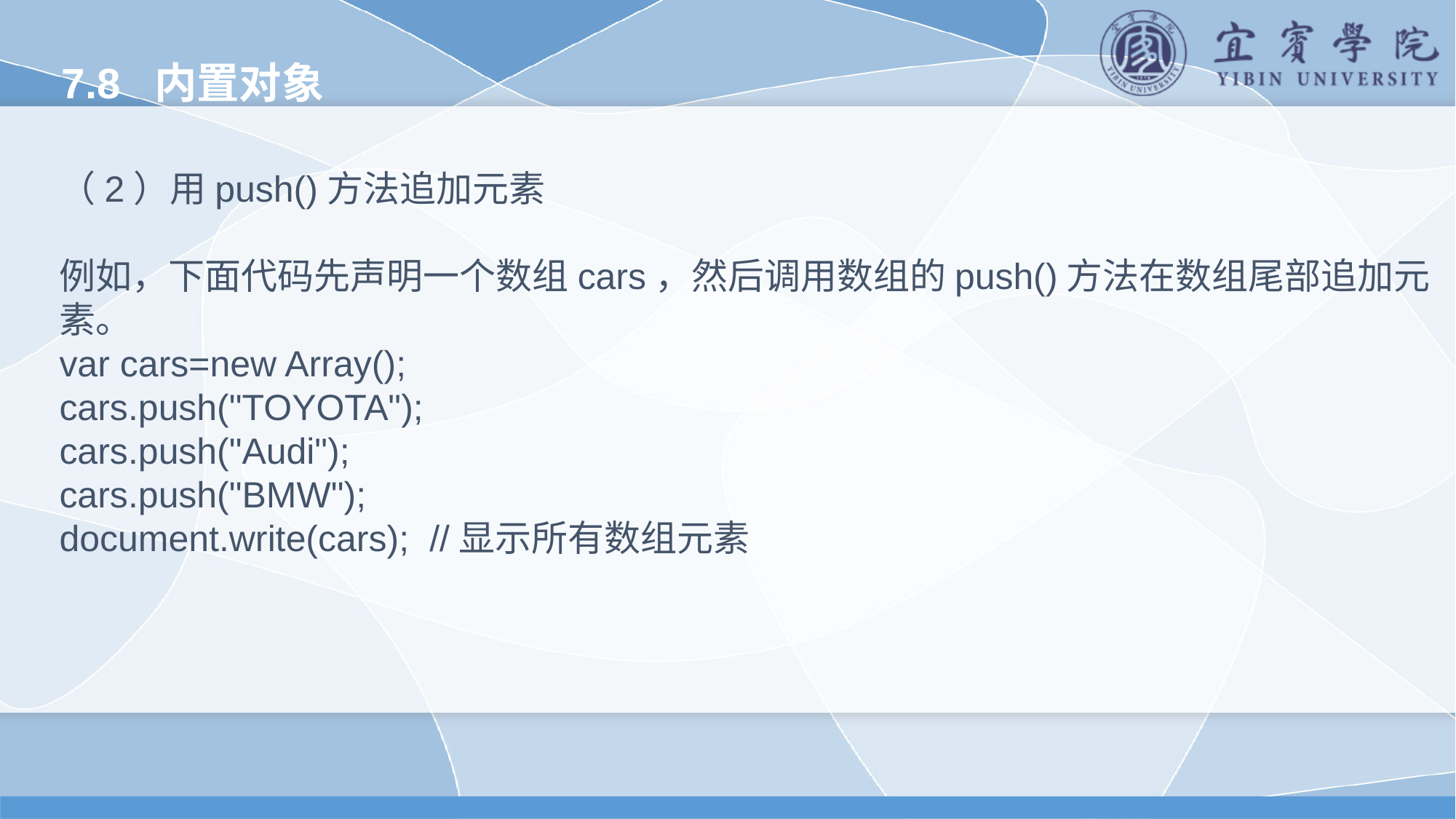

7.8  内置对象
（2）用push()方法追加元素

例如，下面代码先声明一个数组cars，然后调用数组的push()方法在数组尾部追加元素。
var cars=new Array();
cars.push("TOYOTA");
cars.push("Audi");
cars.push("BMW");
document.write(cars);  //显示所有数组元素